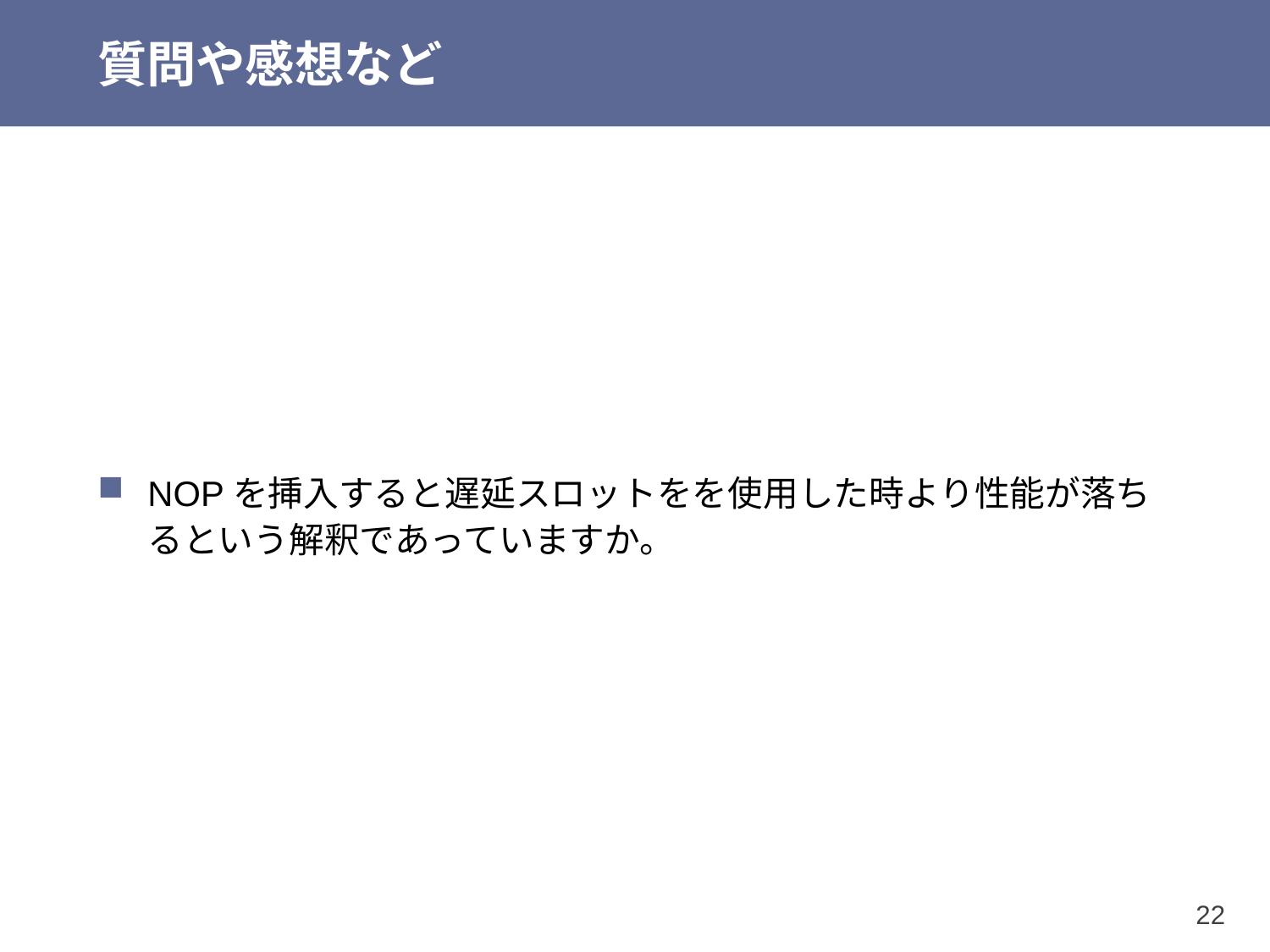

# 質問や感想など
NOPを挿入すると遅延スロットをを使用した時より性能が落ちるという解釈であっていますか。